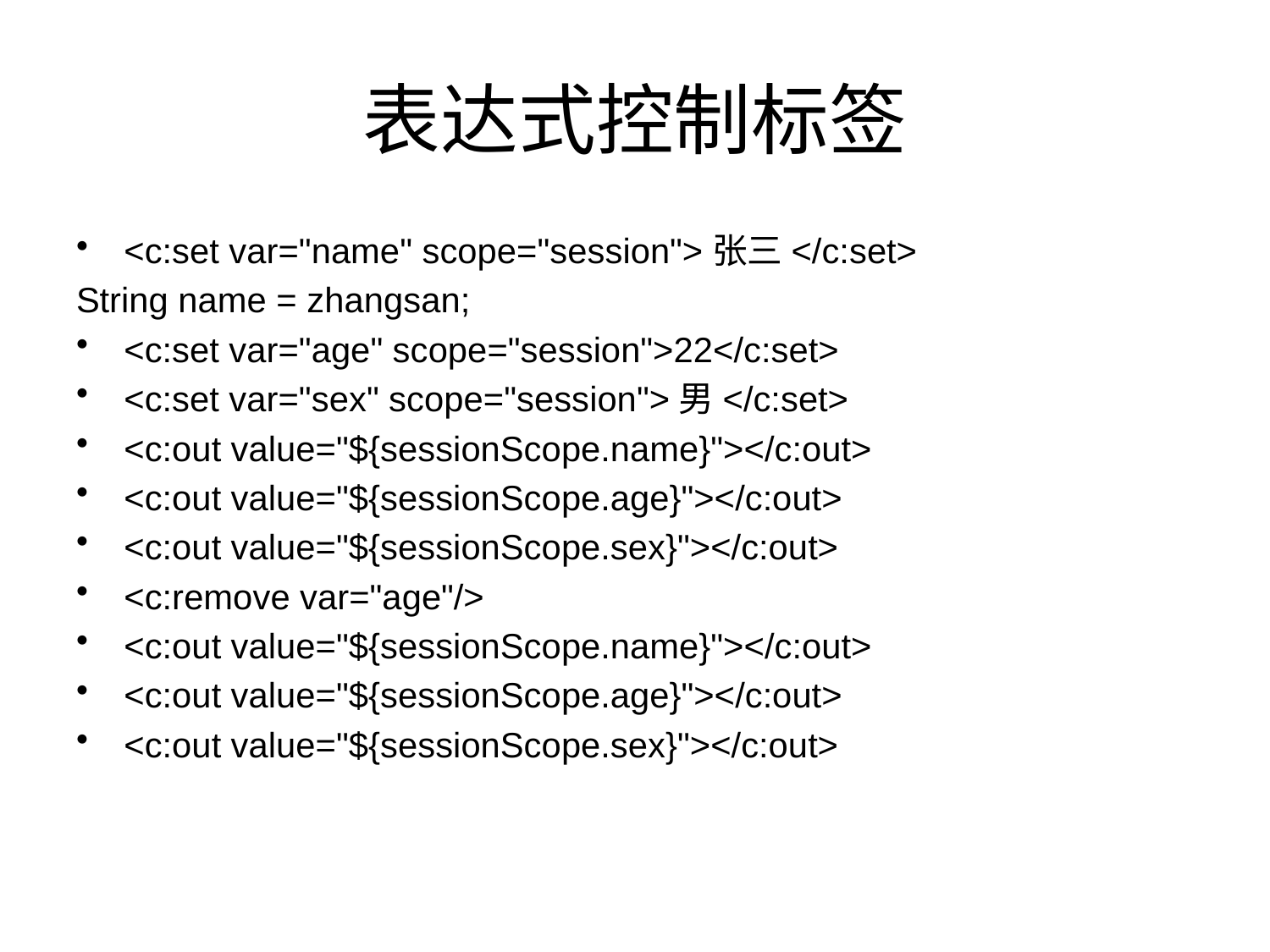

# 表达式控制标签
<c:set var="name" scope="session">张三</c:set>
String name = zhangsan;
<c:set var="age" scope="session">22</c:set>
<c:set var="sex" scope="session">男</c:set>
<c:out value="${sessionScope.name}"></c:out>
<c:out value="${sessionScope.age}"></c:out>
<c:out value="${sessionScope.sex}"></c:out>
<c:remove var="age"/>
<c:out value="${sessionScope.name}"></c:out>
<c:out value="${sessionScope.age}"></c:out>
<c:out value="${sessionScope.sex}"></c:out>